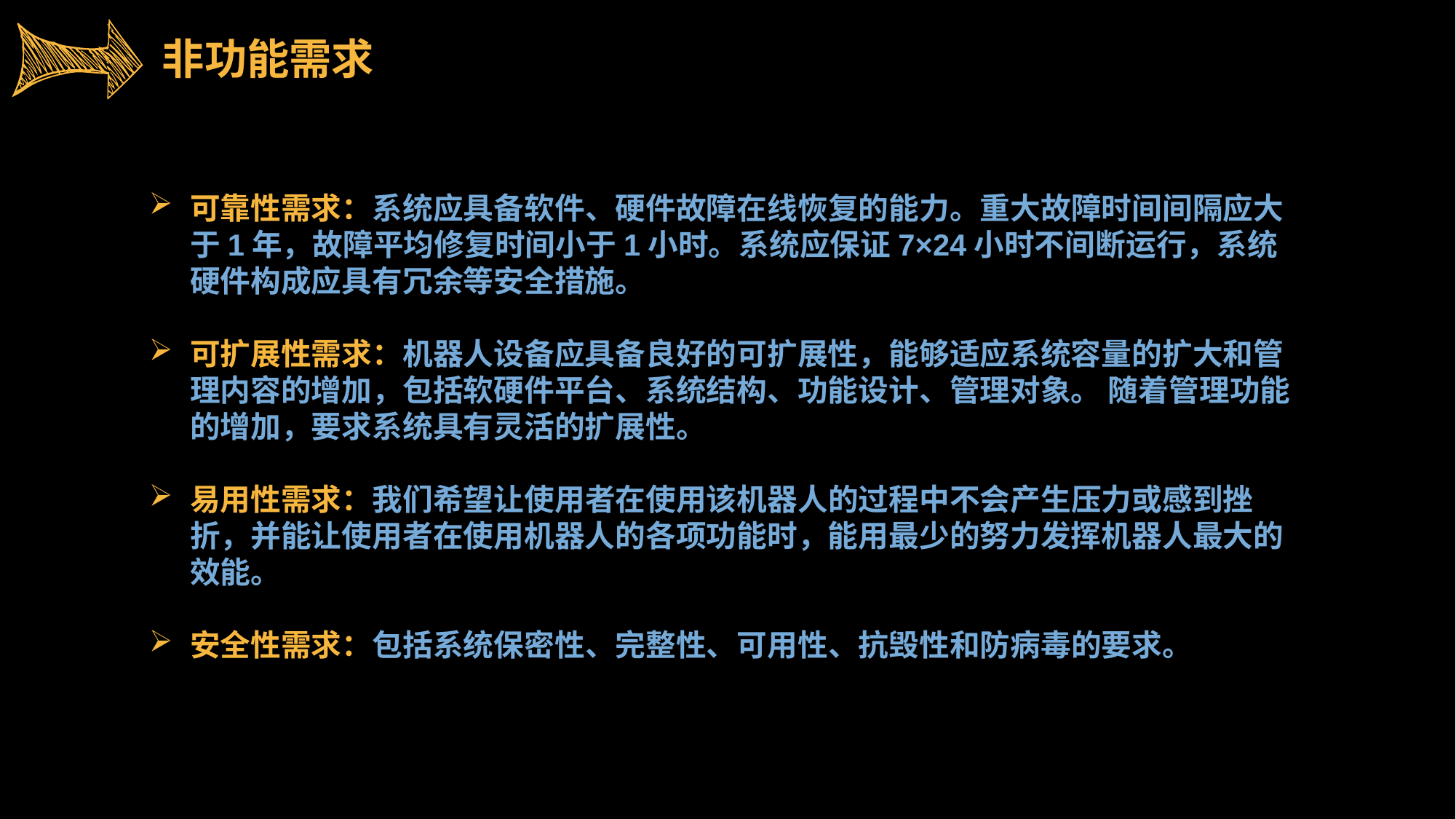

非功能需求
可靠性需求：系统应具备软件、硬件故障在线恢复的能力。重大故障时间间隔应大于1年，故障平均修复时间小于1小时。系统应保证7×24小时不间断运行，系统硬件构成应具有冗余等安全措施。

可扩展性需求：机器人设备应具备良好的可扩展性，能够适应系统容量的扩大和管理内容的增加，包括软硬件平台、系统结构、功能设计、管理对象。 随着管理功能的增加，要求系统具有灵活的扩展性。

易用性需求：我们希望让使用者在使用该机器人的过程中不会产生压力或感到挫折，并能让使用者在使用机器人的各项功能时，能用最少的努力发挥机器人最大的效能。

安全性需求：包括系统保密性、完整性、可用性、抗毁性和防病毒的要求。